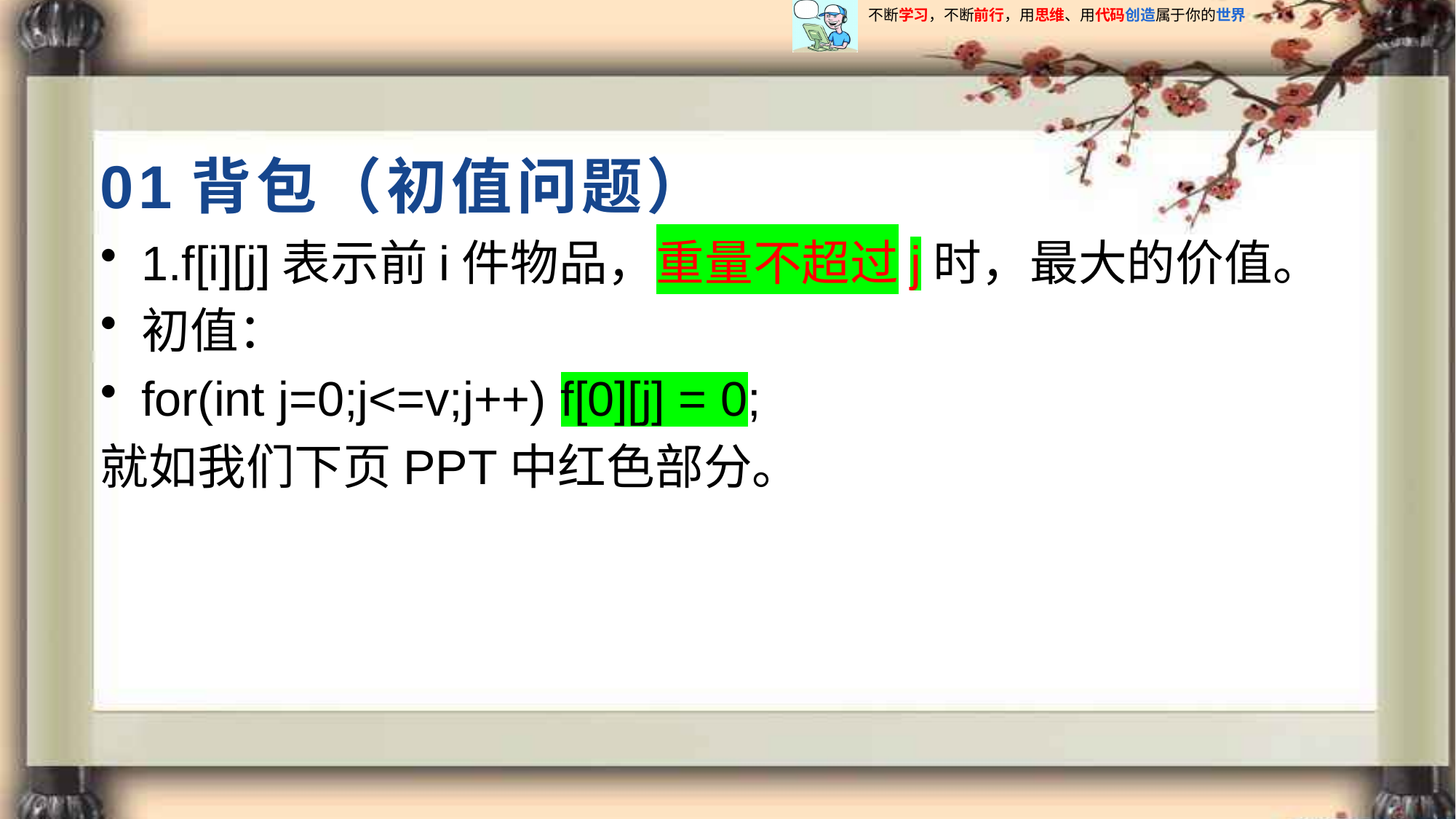

# 01背包（初值问题）
1.f[i][j]表示前i件物品，重量不超过j时，最大的价值。
初值：
for(int j=0;j<=v;j++) f[0][j] = 0;
就如我们下页PPT中红色部分。